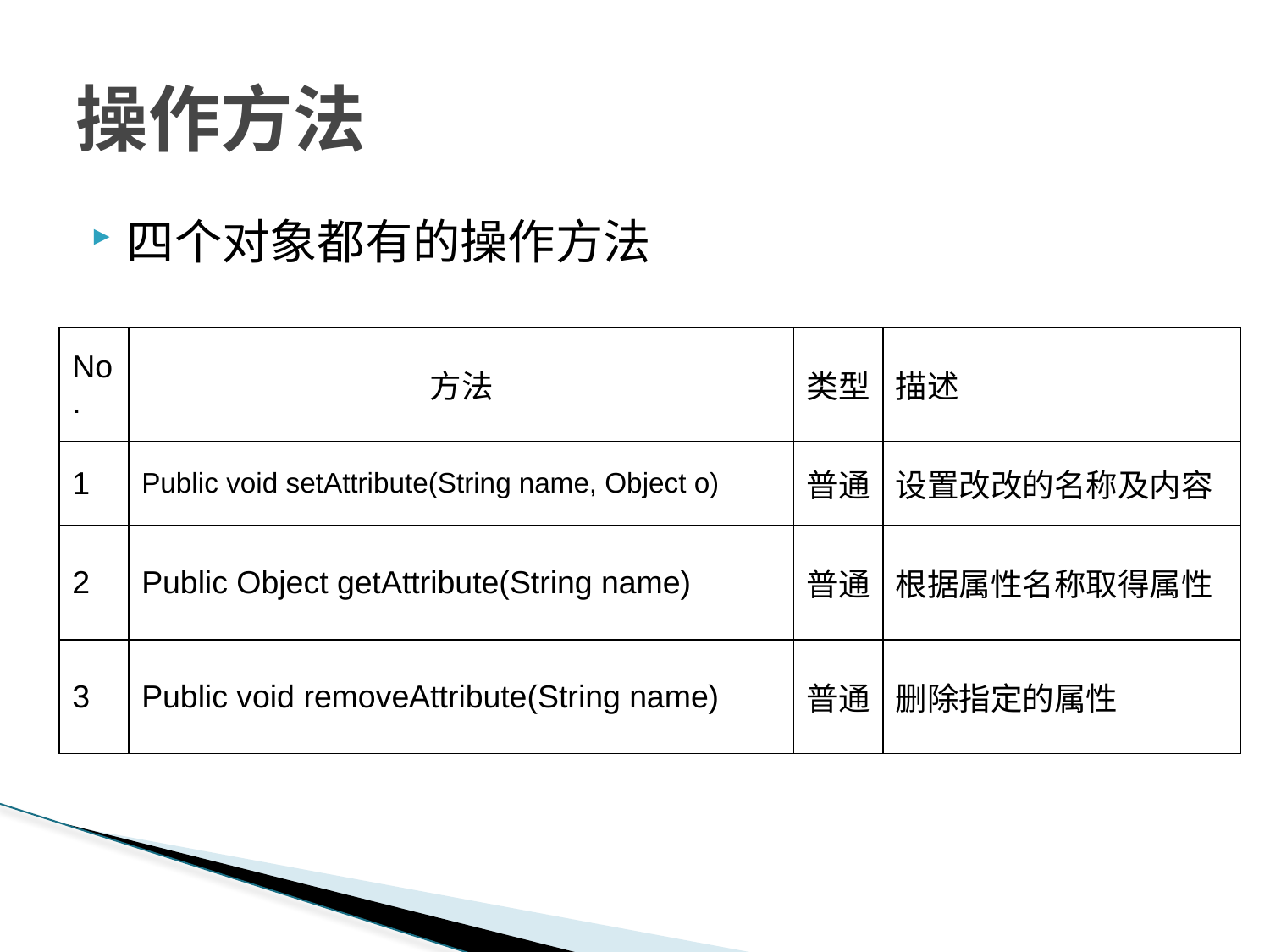

# 操作方法
四个对象都有的操作方法
| No. | 方法 | 类型 | 描述 |
| --- | --- | --- | --- |
| 1 | Public void setAttribute(String name, Object o) | 普通 | 设置改改的名称及内容 |
| 2 | Public Object getAttribute(String name) | 普通 | 根据属性名称取得属性 |
| 3 | Public void removeAttribute(String name) | 普通 | 删除指定的属性 |